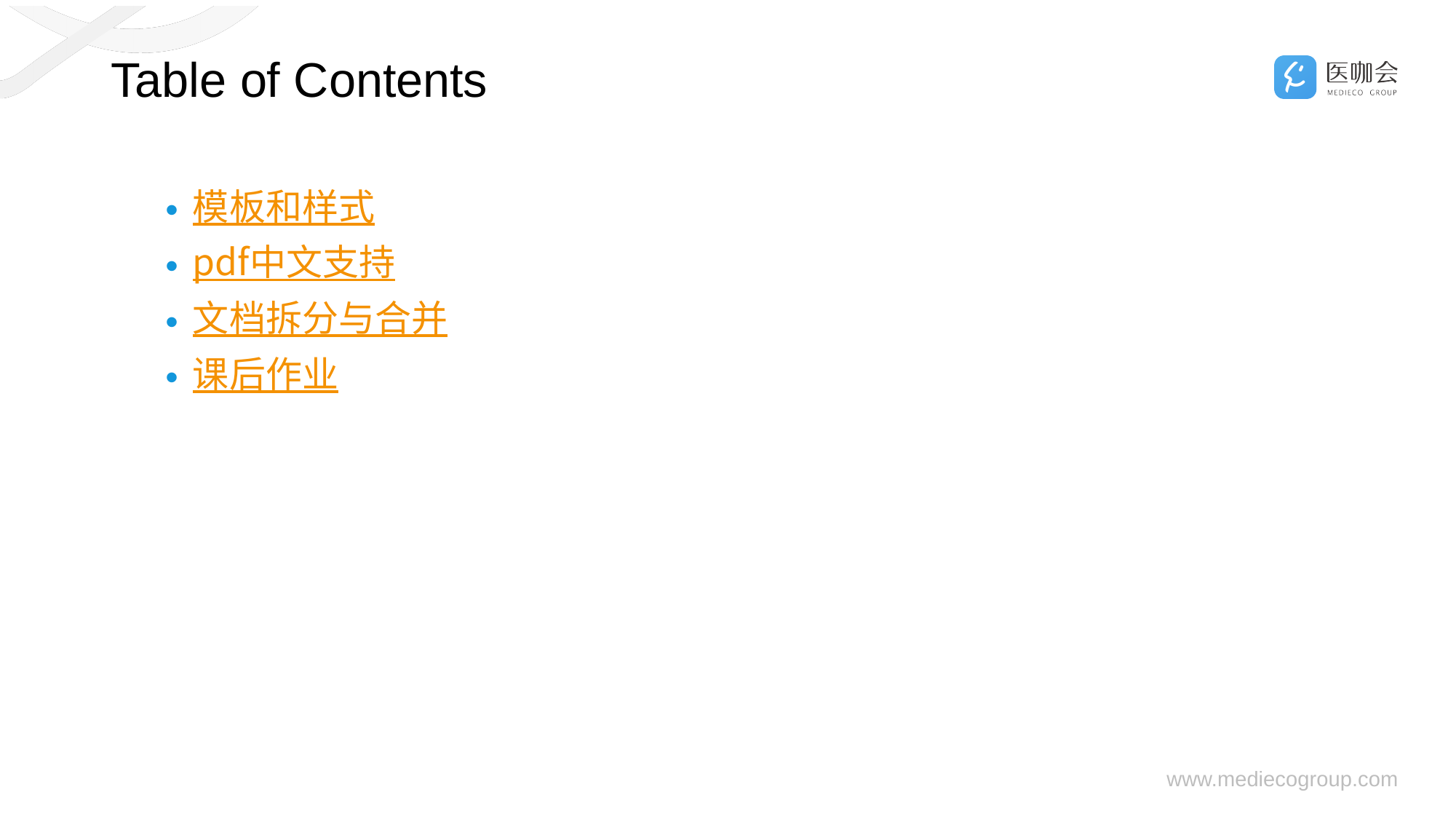

# Table of Contents
模板和样式
pdf中文支持
文档拆分与合并
课后作业